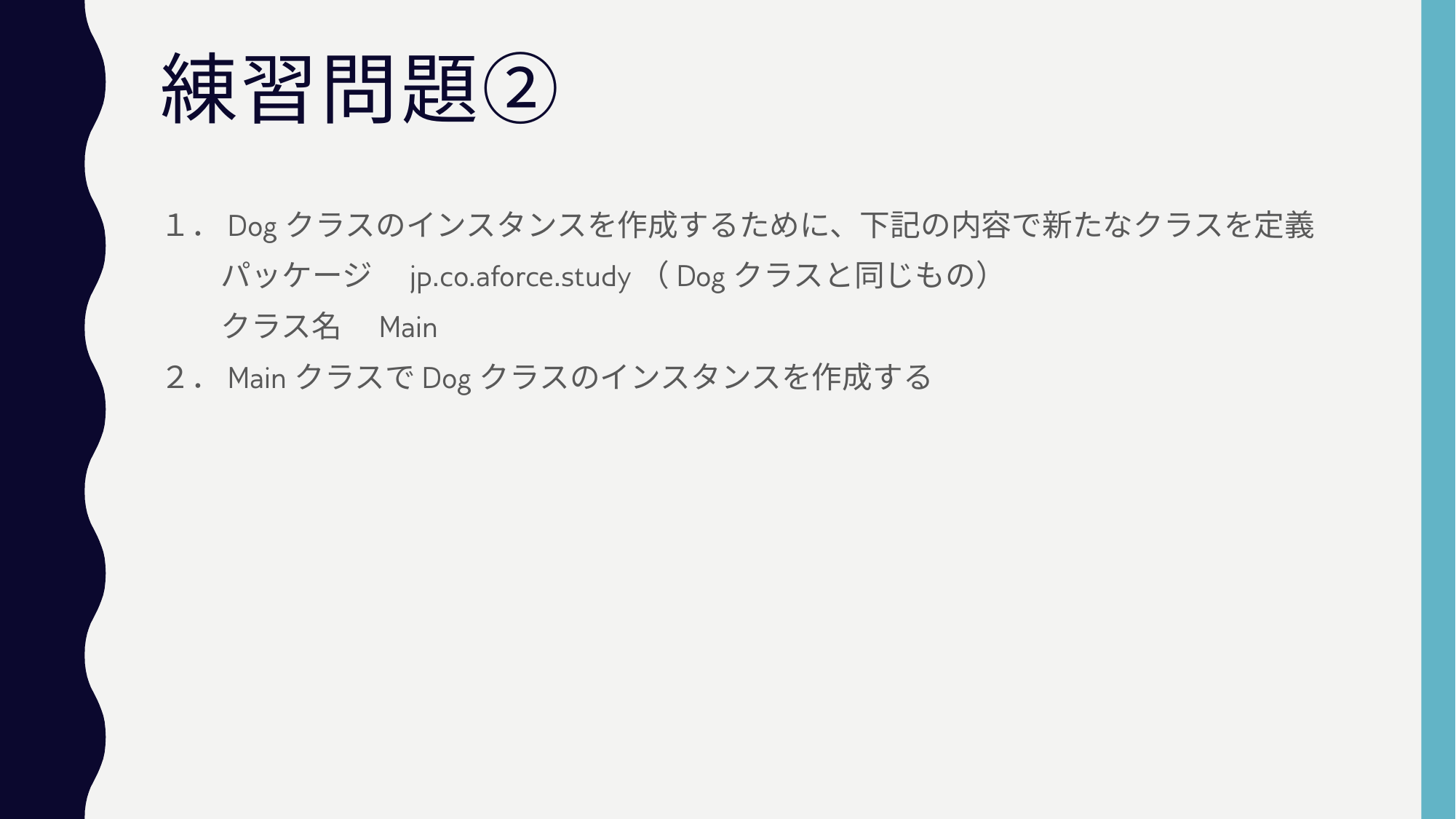

# 練習問題②
１．Dogクラスのインスタンスを作成するために、下記の内容で新たなクラスを定義
　　パッケージ　jp.co.aforce.study（Dogクラスと同じもの）
　　クラス名　Main
２．MainクラスでDogクラスのインスタンスを作成する